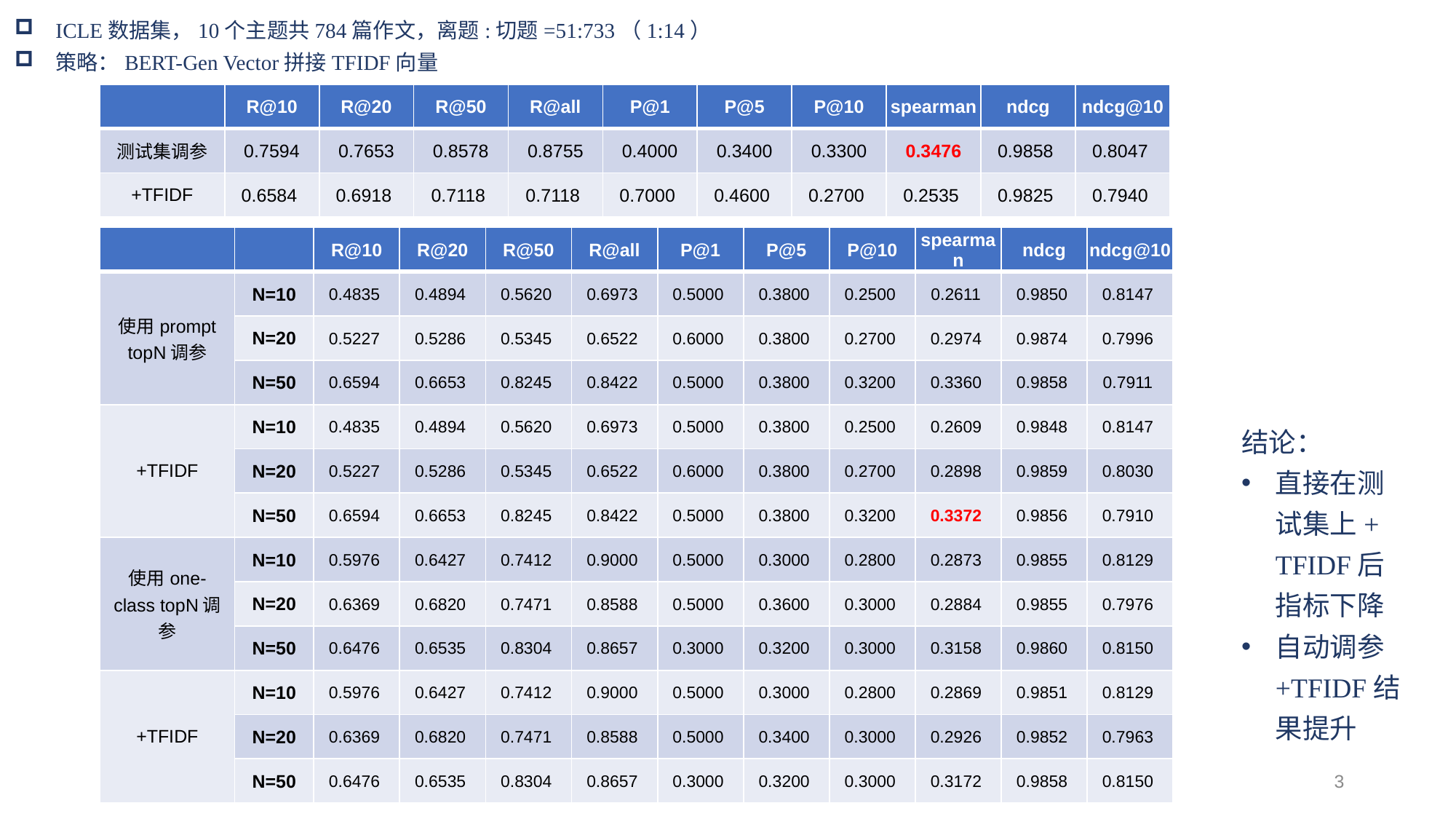

ICLE数据集，10个主题共784篇作文，离题:切题=51:733（1:14）
策略：BERT-Gen Vector拼接TFIDF向量
|  | R@10 | R@20 | R@50 | R@all | P@1 | P@5 | P@10 | spearman | ndcg | ndcg@10 |
| --- | --- | --- | --- | --- | --- | --- | --- | --- | --- | --- |
| 测试集调参 | 0.7594 | 0.7653 | 0.8578 | 0.8755 | 0.4000 | 0.3400 | 0.3300 | 0.3476 | 0.9858 | 0.8047 |
| +TFIDF | 0.6584 | 0.6918 | 0.7118 | 0.7118 | 0.7000 | 0.4600 | 0.2700 | 0.2535 | 0.9825 | 0.7940 |
|  |  | R@10 | R@20 | R@50 | R@all | P@1 | P@5 | P@10 | spearman | ndcg | ndcg@10 |
| --- | --- | --- | --- | --- | --- | --- | --- | --- | --- | --- | --- |
| 使用prompt topN调参 | N=10 | 0.4835 | 0.4894 | 0.5620 | 0.6973 | 0.5000 | 0.3800 | 0.2500 | 0.2611 | 0.9850 | 0.8147 |
|  | N=20 | 0.5227 | 0.5286 | 0.5345 | 0.6522 | 0.6000 | 0.3800 | 0.2700 | 0.2974 | 0.9874 | 0.7996 |
|  | N=50 | 0.6594 | 0.6653 | 0.8245 | 0.8422 | 0.5000 | 0.3800 | 0.3200 | 0.3360 | 0.9858 | 0.7911 |
| +TFIDF | N=10 | 0.4835 | 0.4894 | 0.5620 | 0.6973 | 0.5000 | 0.3800 | 0.2500 | 0.2609 | 0.9848 | 0.8147 |
|  | N=20 | 0.5227 | 0.5286 | 0.5345 | 0.6522 | 0.6000 | 0.3800 | 0.2700 | 0.2898 | 0.9859 | 0.8030 |
|  | N=50 | 0.6594 | 0.6653 | 0.8245 | 0.8422 | 0.5000 | 0.3800 | 0.3200 | 0.3372 | 0.9856 | 0.7910 |
| 使用one-class topN调参 | N=10 | 0.5976 | 0.6427 | 0.7412 | 0.9000 | 0.5000 | 0.3000 | 0.2800 | 0.2873 | 0.9855 | 0.8129 |
|  | N=20 | 0.6369 | 0.6820 | 0.7471 | 0.8588 | 0.5000 | 0.3600 | 0.3000 | 0.2884 | 0.9855 | 0.7976 |
|  | N=50 | 0.6476 | 0.6535 | 0.8304 | 0.8657 | 0.3000 | 0.3200 | 0.3000 | 0.3158 | 0.9860 | 0.8150 |
| +TFIDF | N=10 | 0.5976 | 0.6427 | 0.7412 | 0.9000 | 0.5000 | 0.3000 | 0.2800 | 0.2869 | 0.9851 | 0.8129 |
|  | N=20 | 0.6369 | 0.6820 | 0.7471 | 0.8588 | 0.5000 | 0.3400 | 0.3000 | 0.2926 | 0.9852 | 0.7963 |
|  | N=50 | 0.6476 | 0.6535 | 0.8304 | 0.8657 | 0.3000 | 0.3200 | 0.3000 | 0.3172 | 0.9858 | 0.8150 |
结论：
直接在测试集上+ TFIDF后指标下降
自动调参+TFIDF结果提升
2021/6/3
3